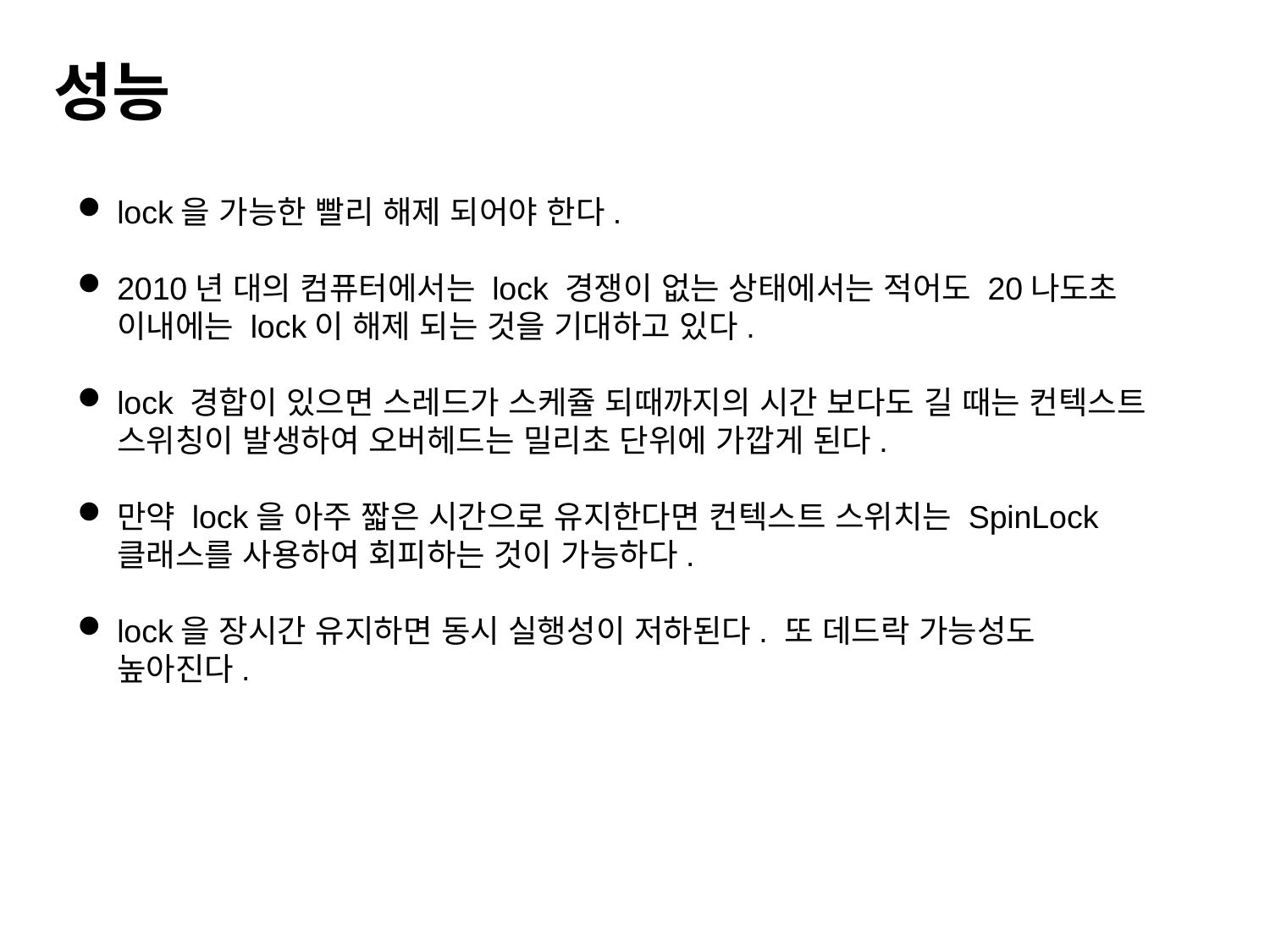

성능
lock을 가능한 빨리 해제 되어야 한다.
2010년 대의 컴퓨터에서는 lock 경쟁이 없는 상태에서는 적어도 20나도초 이내에는 lock이 해제 되는 것을 기대하고 있다.
lock 경합이 있으면 스레드가 스케쥴 되때까지의 시간 보다도 길 때는 컨텍스트 스위칭이 발생하여 오버헤드는 밀리초 단위에 가깝게 된다.
만약 lock을 아주 짧은 시간으로 유지한다면 컨텍스트 스위치는 SpinLock 클래스를 사용하여 회피하는 것이 가능하다.
lock을 장시간 유지하면 동시 실행성이 저하된다. 또 데드락 가능성도 높아진다.